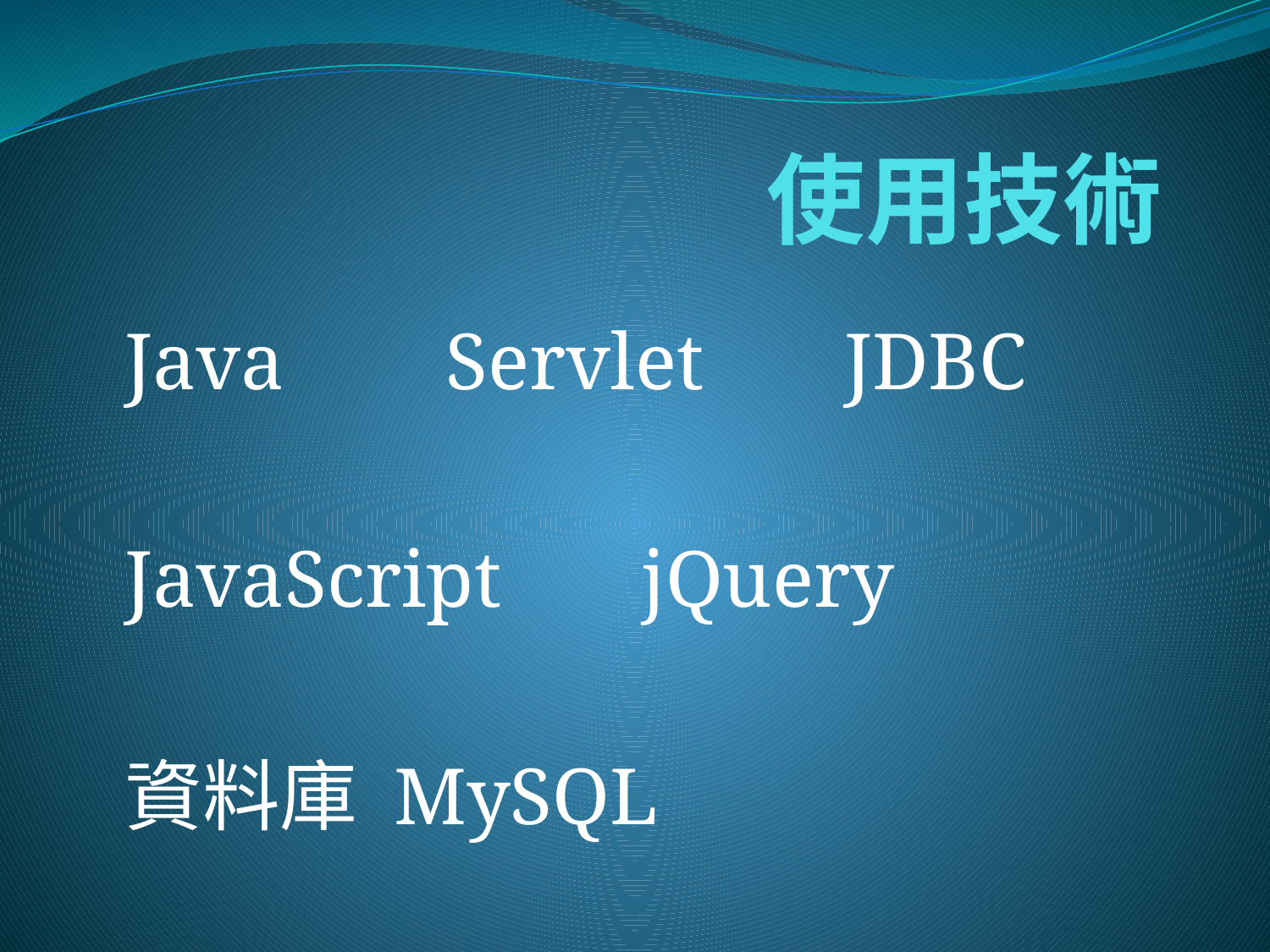

# 使用技術
Java        Servlet       JDBC

JavaScript       jQuery

資料庫 MySQL